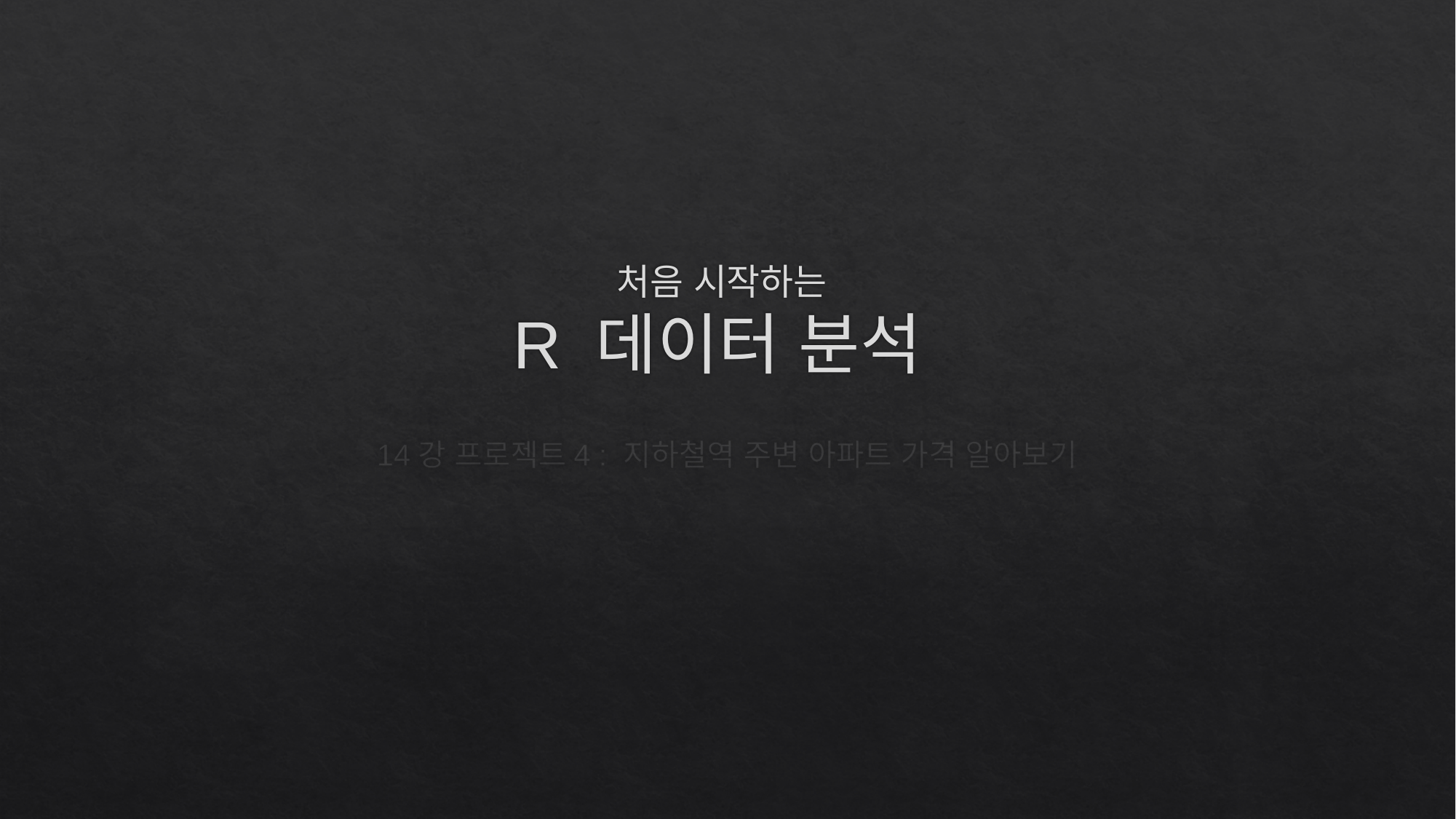

# 처음 시작하는 R 데이터 분석
14강 프로젝트4 : 지하철역 주변 아파트 가격 알아보기